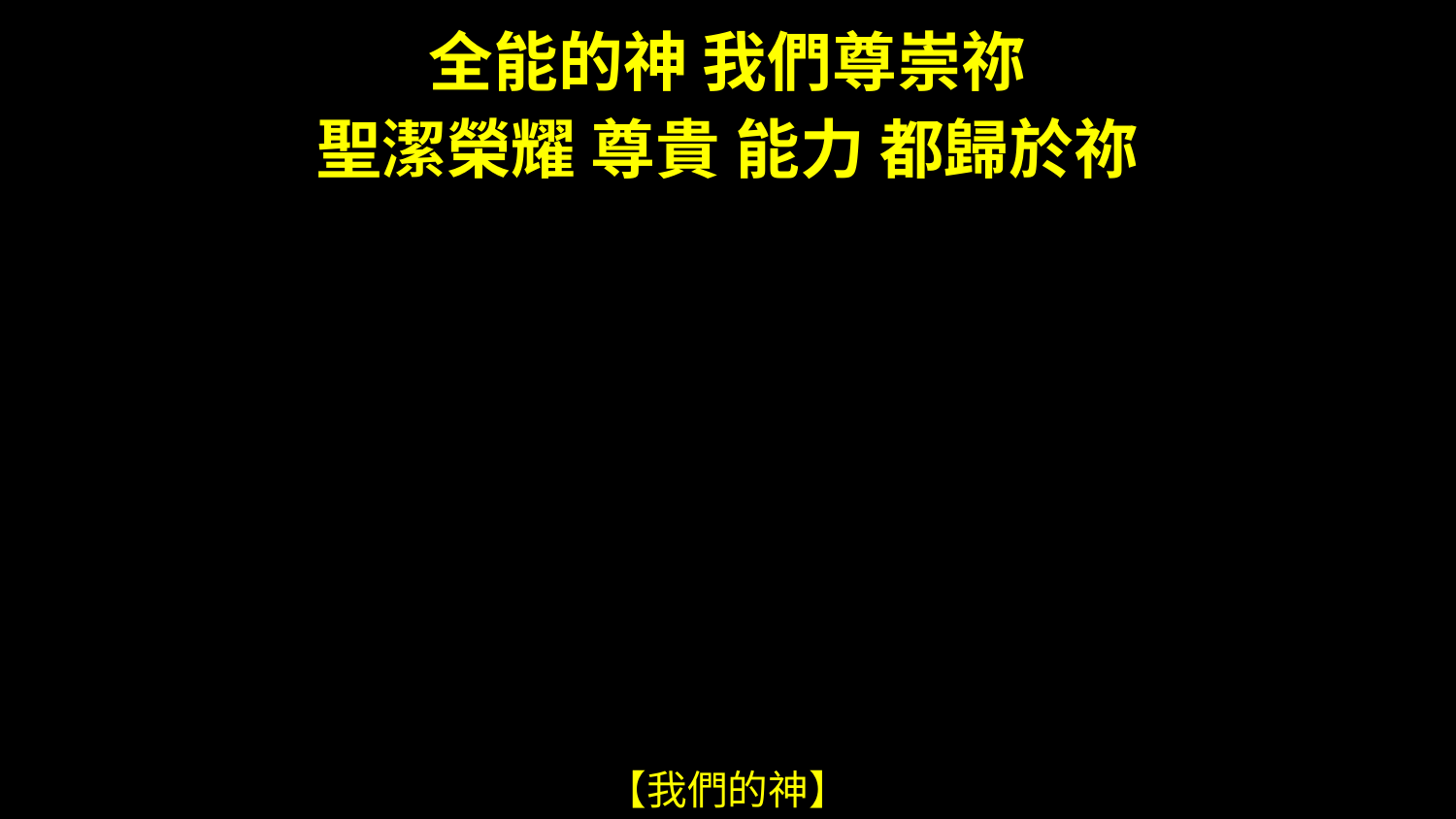

全能的神 我們尊崇祢
#
聖潔榮耀 尊貴 能力 都歸於祢
【我們的神】